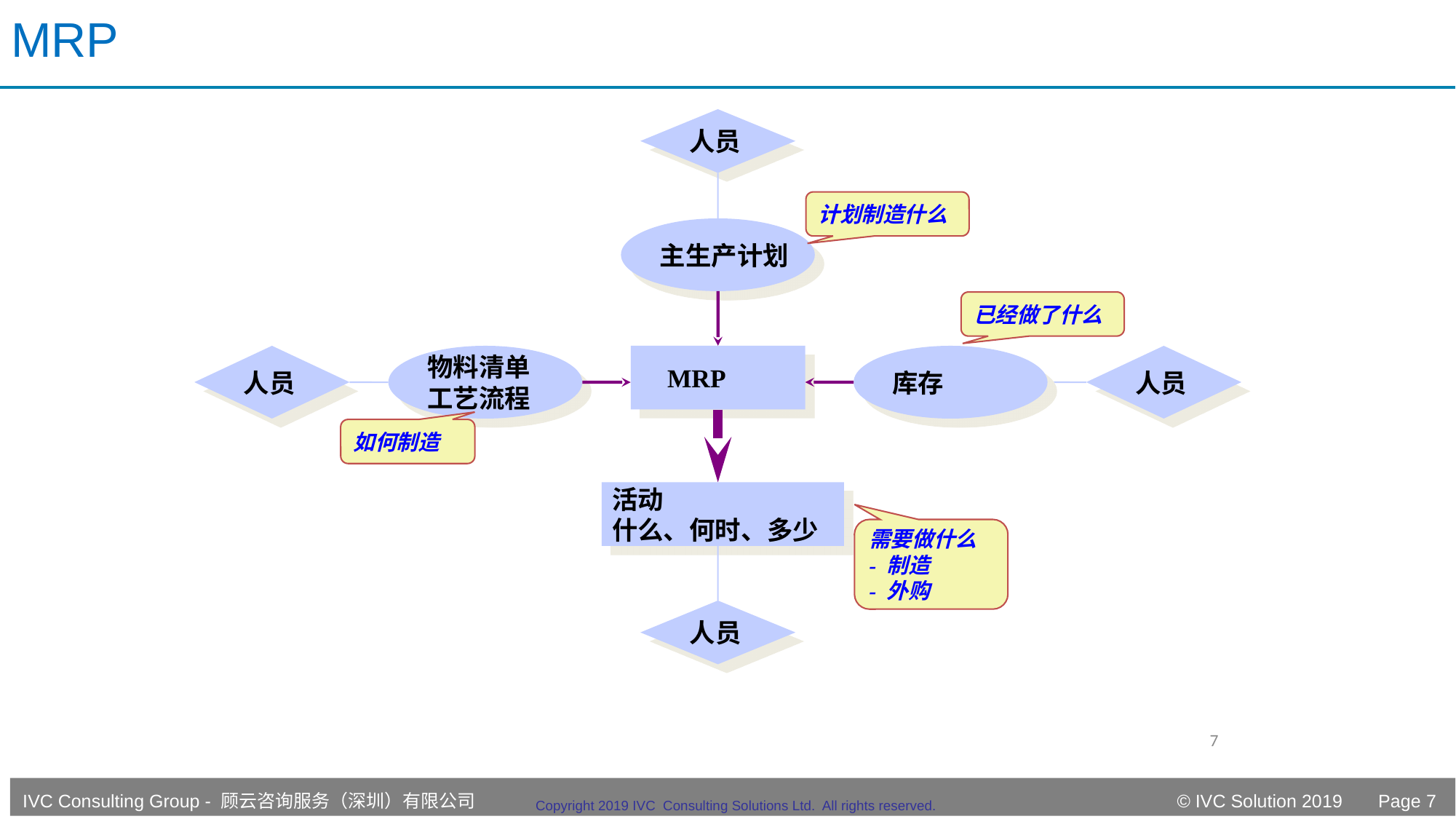

# MRP
人员

计划制造什么
主生产计划

    MRP

已经做了什么
库存
人员

人员
物料清单
工艺流程
如何制造

活动
什么、何时、多少
需要做什么
- 制造
- 外购

人员
7